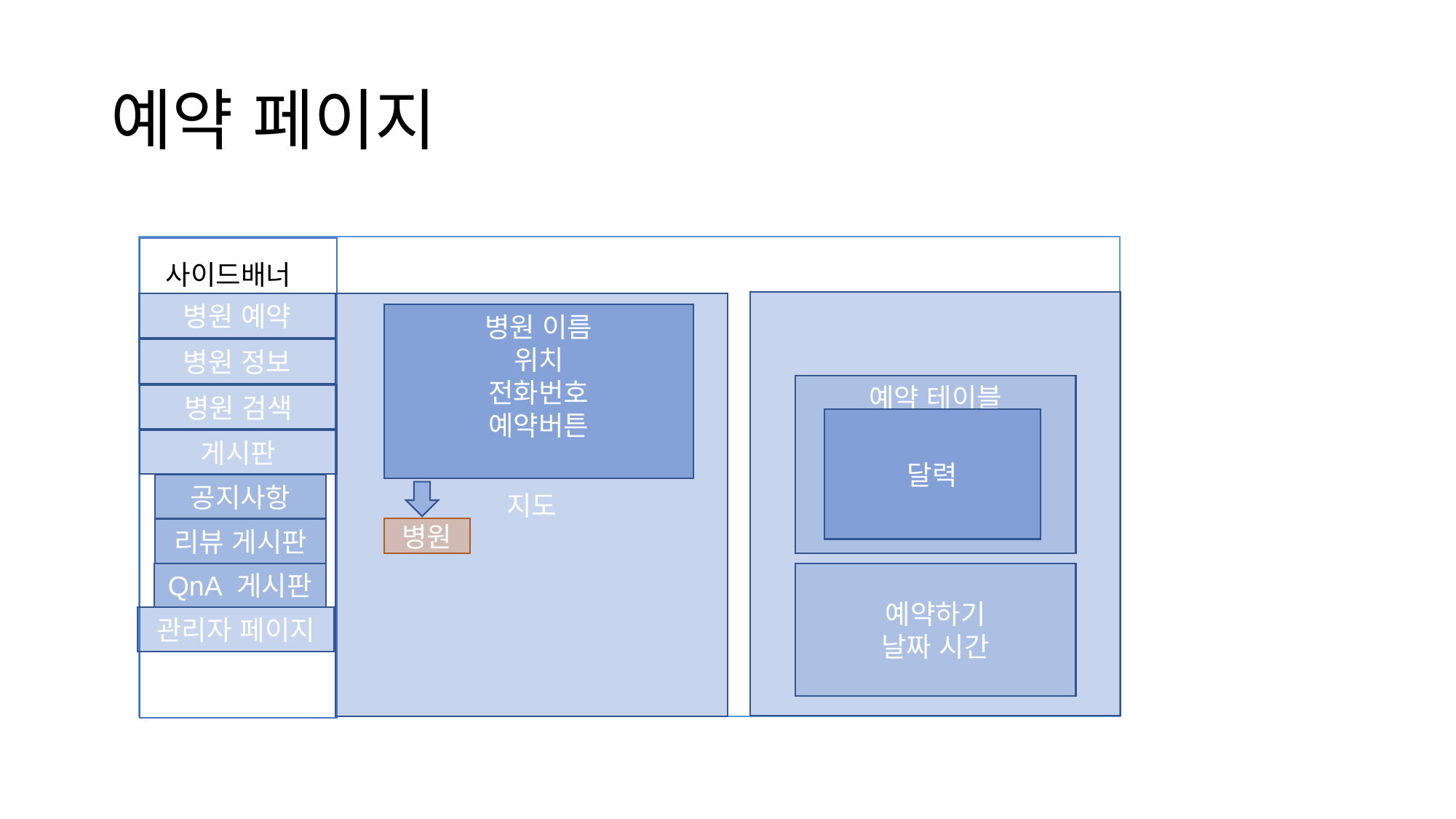

# 예약 페이지

사이드배너

병원 예약
지도
병원 이름
위치
전화번호
예약버튼
병원 정보
예약 테이블
병원 검색
달력
게시판
공지사항

병원
리뷰 게시판
예약하기
날짜 시간
QnA 게시판
관리자 페이지